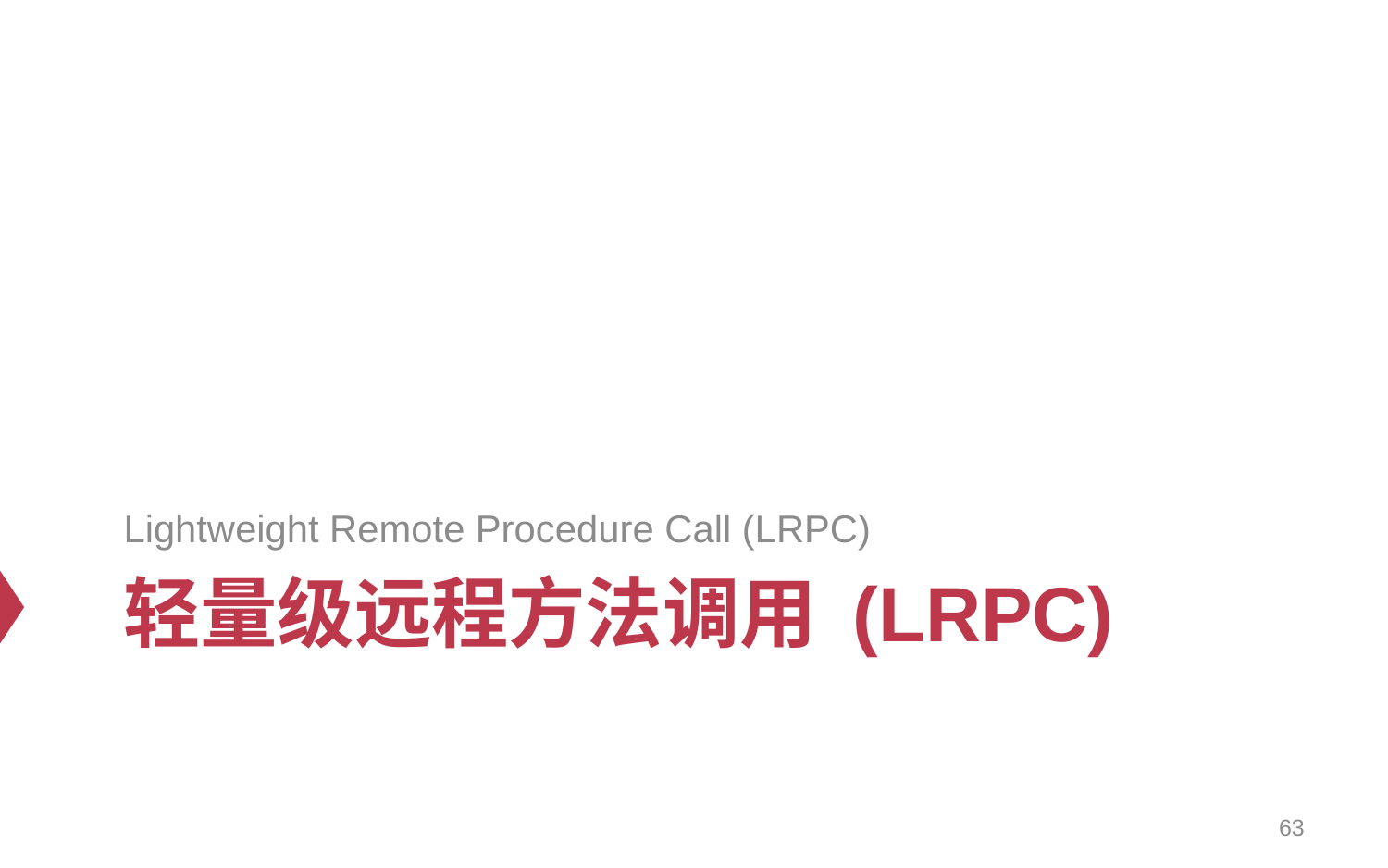

Lightweight Remote Procedure Call (LRPC)
# 轻量级远程方法调用 (LRPC)
63